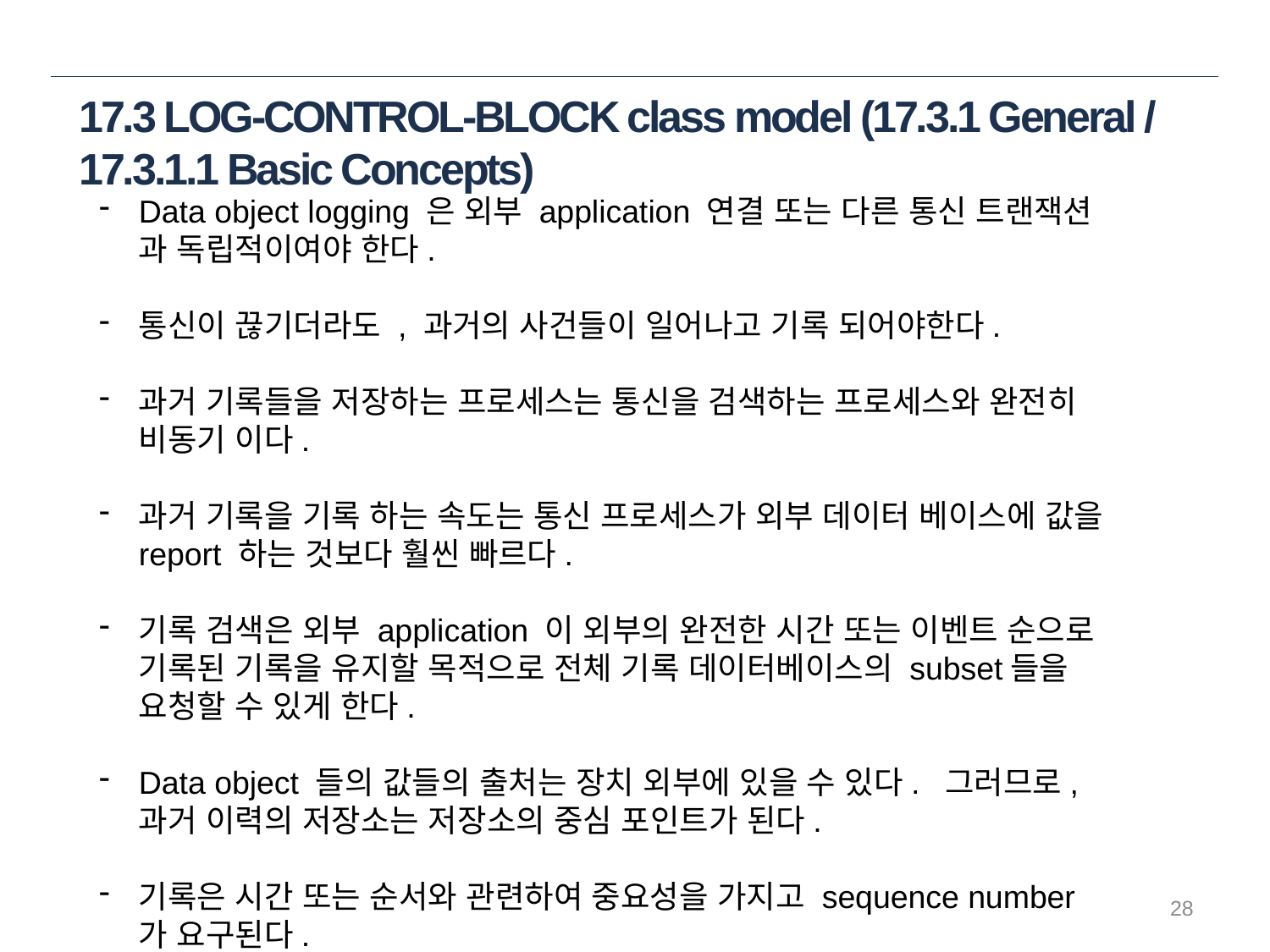

17.3 LOG-CONTROL-BLOCK class model (17.3.1 General / 17.3.1.1 Basic Concepts)
Data object logging 은 외부 application 연결 또는 다른 통신 트랜잭션 과 독립적이여야 한다.

통신이 끊기더라도 , 과거의 사건들이 일어나고 기록 되어야한다.

과거 기록들을 저장하는 프로세스는 통신을 검색하는 프로세스와 완전히 비동기 이다.

과거 기록을 기록 하는 속도는 통신 프로세스가 외부 데이터 베이스에 값을 report 하는 것보다 훨씬 빠르다.

기록 검색은 외부 application 이 외부의 완전한 시간 또는 이벤트 순으로 기록된 기록을 유지할 목적으로 전체 기록 데이터베이스의 subset들을 요청할 수 있게 한다.

Data object 들의 값들의 출처는 장치 외부에 있을 수 있다.  그러므로, 과거 이력의 저장소는 저장소의 중심 포인트가 된다.

기록은 시간 또는 순서와 관련하여 중요성을 가지고 sequence number 가 요구된다.
28